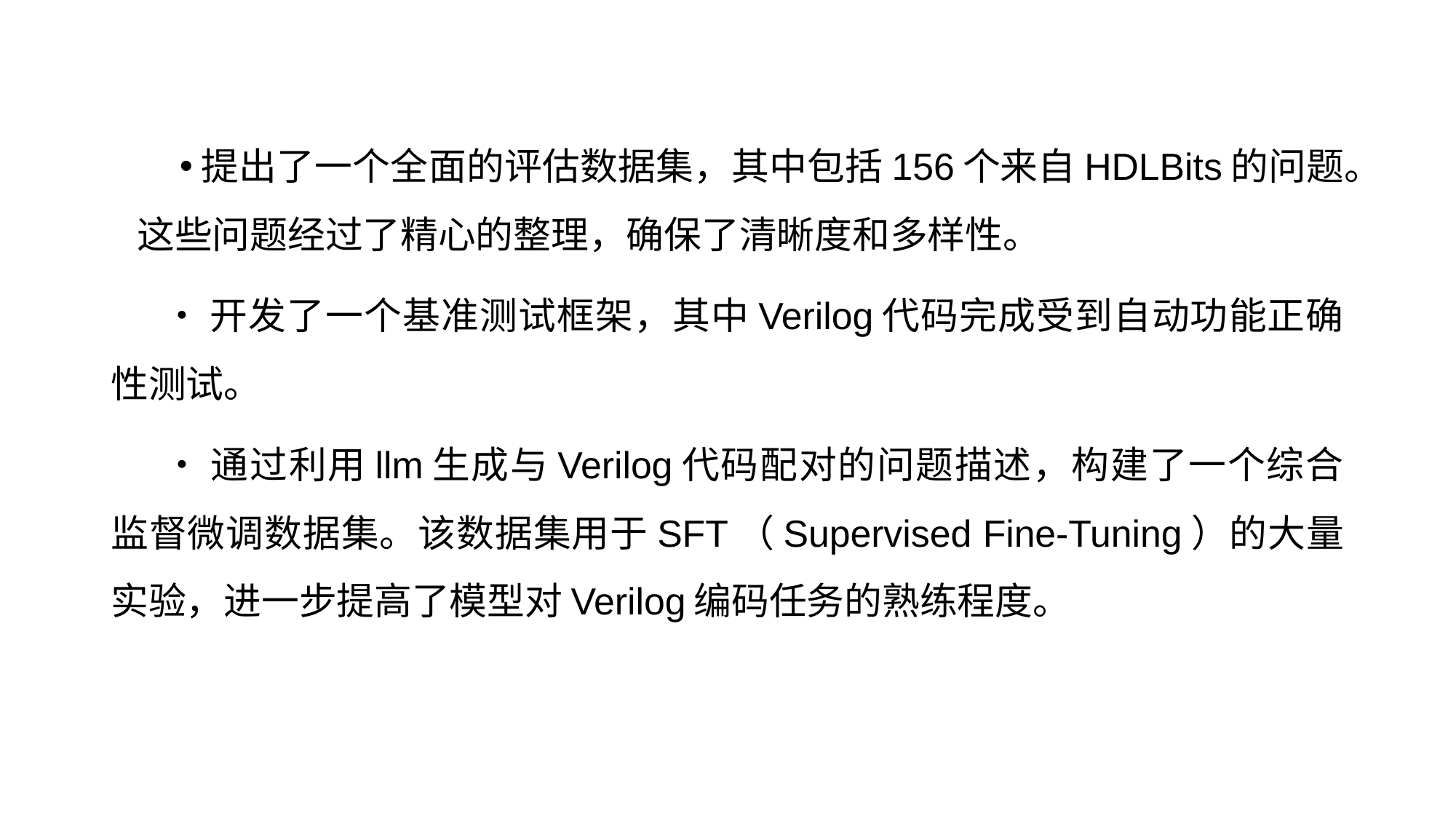

提出了一个全面的评估数据集，其中包括156个来自HDLBits的问题。这些问题经过了精心的整理，确保了清晰度和多样性。
•	开发了一个基准测试框架，其中Verilog代码完成受到自动功能正确性测试。
•	通过利用llm生成与Verilog代码配对的问题描述，构建了一个综合监督微调数据集。该数据集用于SFT（Supervised Fine-Tuning）的大量实验，进一步提高了模型对Verilog编码任务的熟练程度。